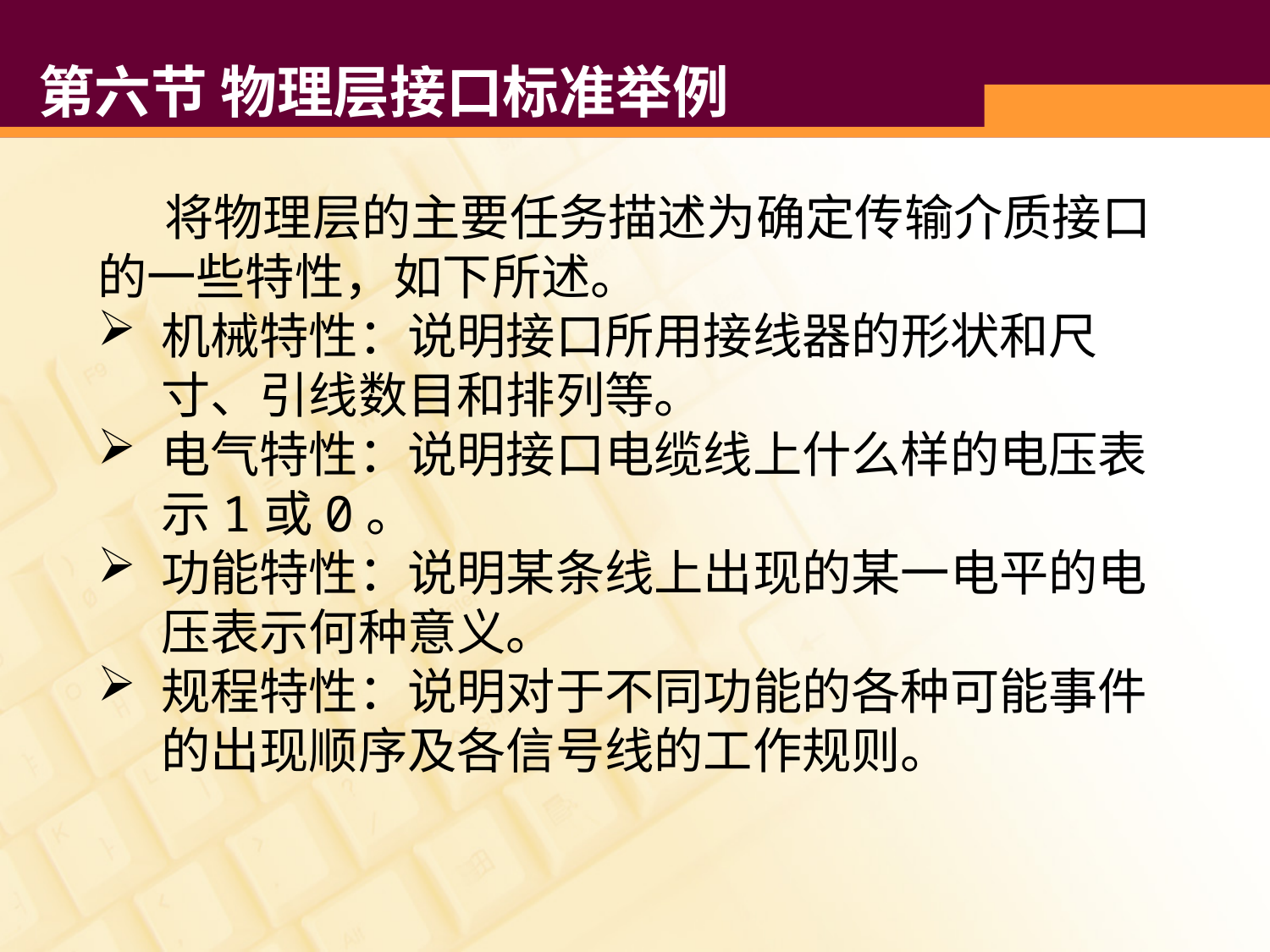

# 第六节 物理层接口标准举例
    将物理层的主要任务描述为确定传输介质接口的一些特性，如下所述。
机械特性：说明接口所用接线器的形状和尺寸、引线数目和排列等。
电气特性：说明接口电缆线上什么样的电压表示1或0。
功能特性：说明某条线上出现的某一电平的电压表示何种意义。
规程特性：说明对于不同功能的各种可能事件的出现顺序及各信号线的工作规则。